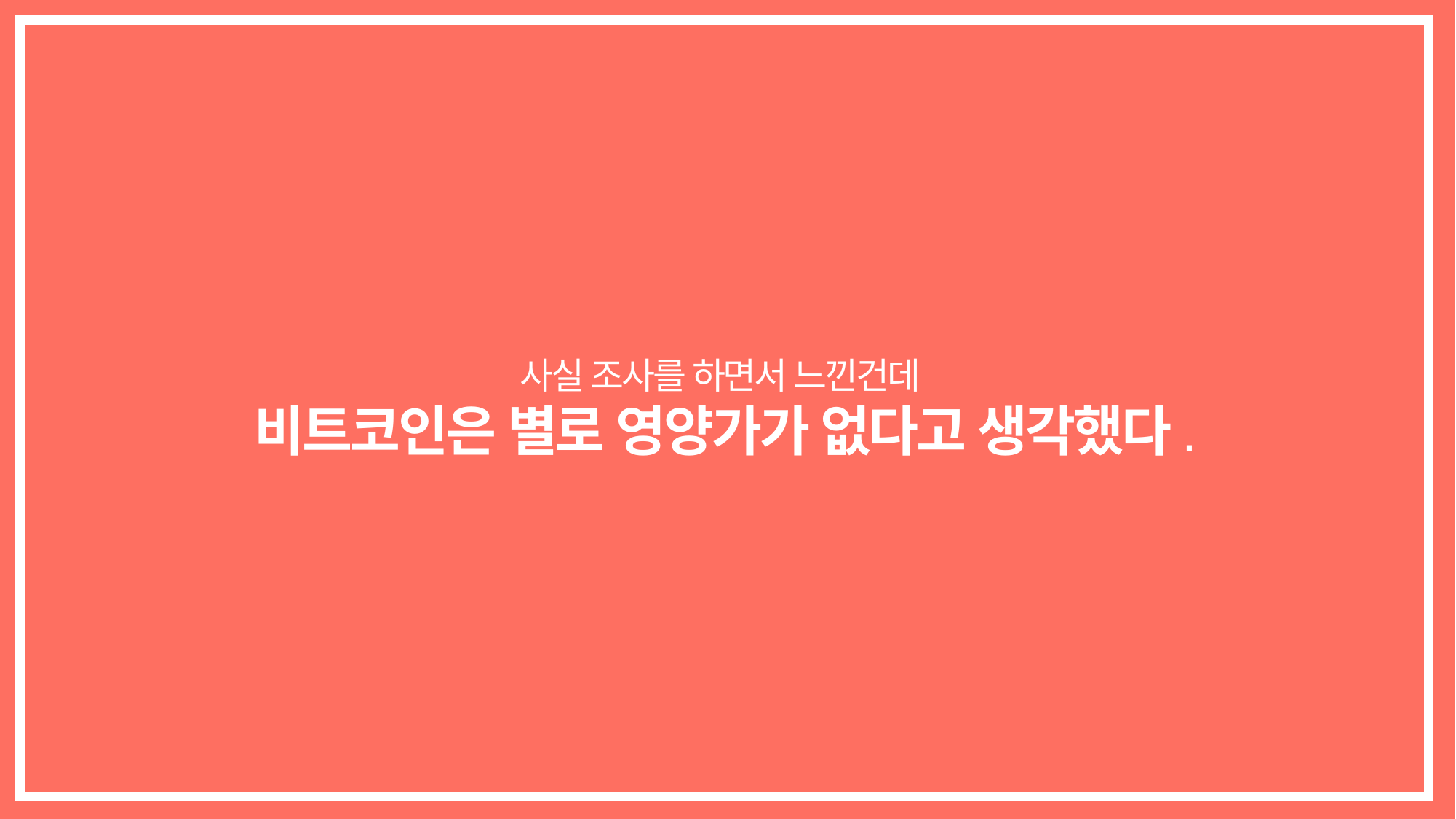

사실 조사를 하면서 느낀건데
비트코인은 별로 영양가가 없다고 생각했다.